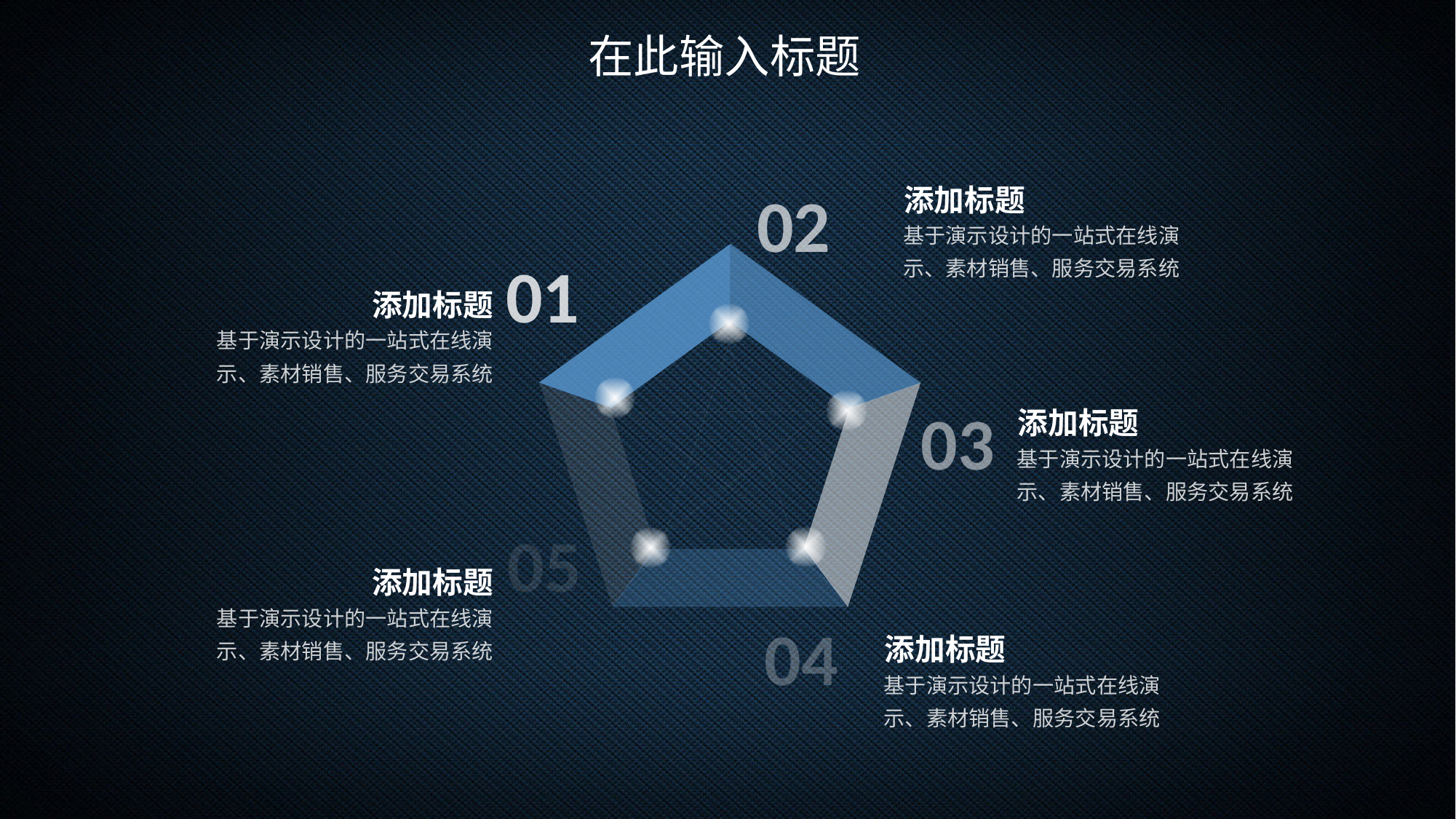

在此输入标题
添加标题
基于演示设计的一站式在线演示、素材销售、服务交易系统
02

01
添加标题
基于演示设计的一站式在线演示、素材销售、服务交易系统

添加标题
基于演示设计的一站式在线演示、素材销售、服务交易系统

03
05

添加标题
基于演示设计的一站式在线演示、素材销售、服务交易系统
04
添加标题
基于演示设计的一站式在线演示、素材销售、服务交易系统